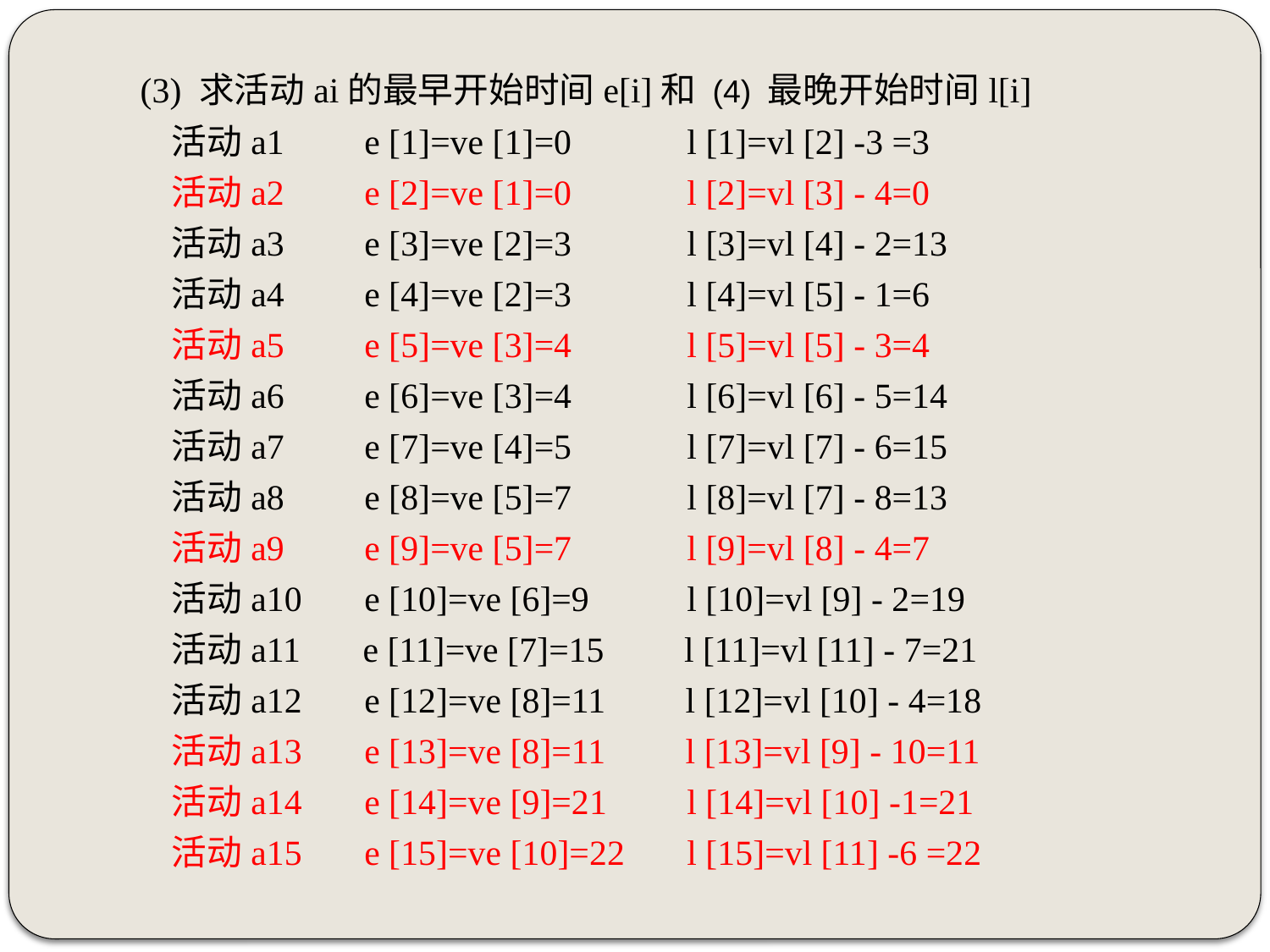

(3) 求活动ai的最早开始时间e[i]和 (4) 最晚开始时间l[i]
       活动a1         e [1]=ve [1]=0             l [1]=vl [2] -3 =3
       活动a2         e [2]=ve [1]=0             l [2]=vl [3] - 4=0
       活动a3         e [3]=ve [2]=3             l [3]=vl [4] - 2=13
       活动a4         e [4]=ve [2]=3             l [4]=vl [5] - 1=6
       活动a5         e [5]=ve [3]=4             l [5]=vl [5] - 3=4
       活动a6         e [6]=ve [3]=4             l [6]=vl [6] - 5=14
       活动a7         e [7]=ve [4]=5             l [7]=vl [7] - 6=15
       活动a8         e [8]=ve [5]=7             l [8]=vl [7] - 8=13
       活动a9         e [9]=ve [5]=7             l [9]=vl [8] - 4=7
       活动a10       e [10]=ve [6]=9           l [10]=vl [9] - 2=19
       活动a11       e [11]=ve [7]=15         l [11]=vl [11] - 7=21
       活动a12       e [12]=ve [8]=11         l [12]=vl [10] - 4=18
       活动a13       e [13]=ve [8]=11         l [13]=vl [9] - 10=11
       活动a14       e [14]=ve [9]=21         l [14]=vl [10] -1=21
       活动a15       e [15]=ve [10]=22       l [15]=vl [11] -6 =22